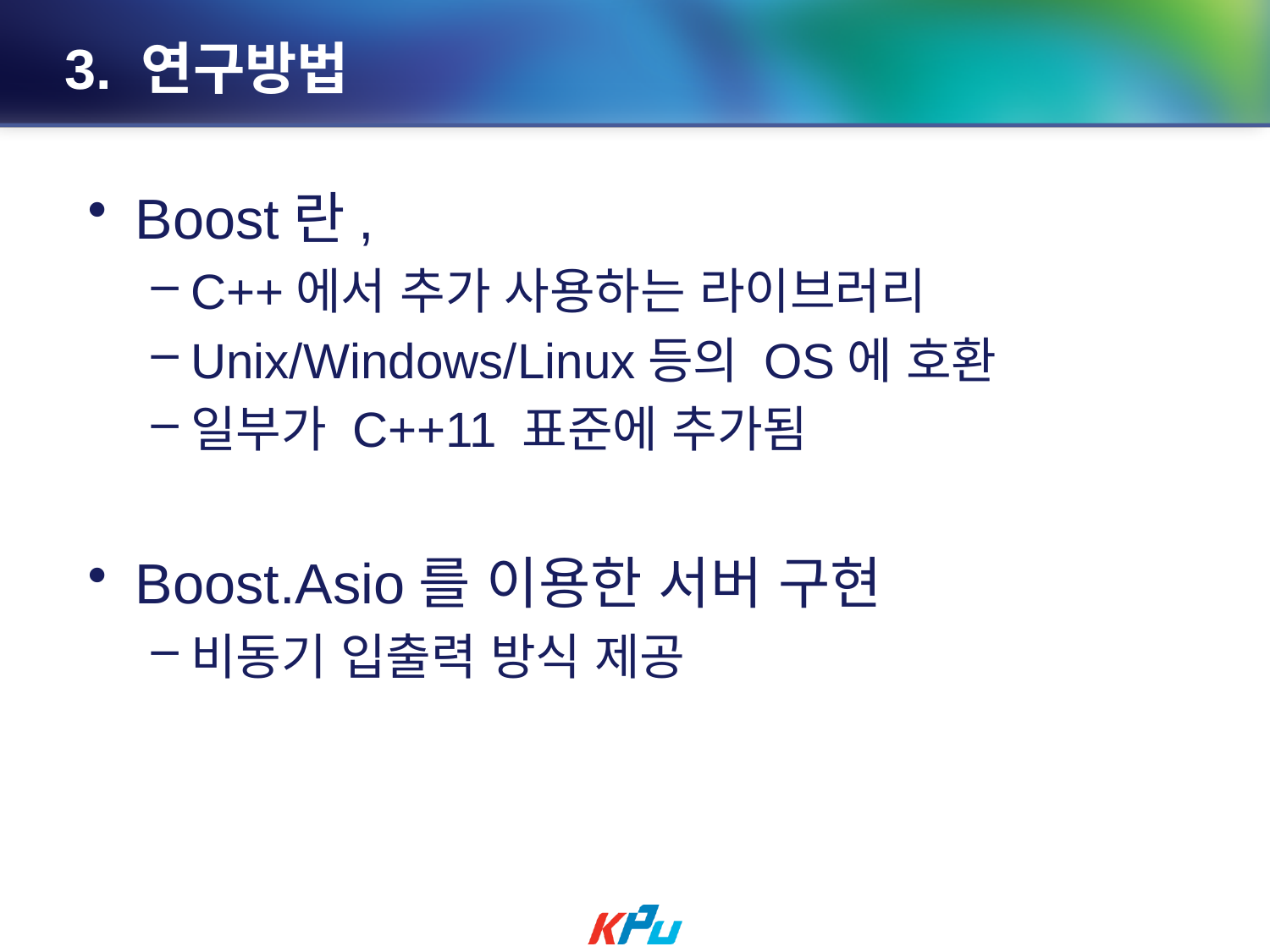

# 3. 연구방법
Boost란,
C++에서 추가 사용하는 라이브러리
Unix/Windows/Linux등의 OS에 호환
일부가 C++11 표준에 추가됨

Boost.Asio를 이용한 서버 구현
비동기 입출력 방식 제공